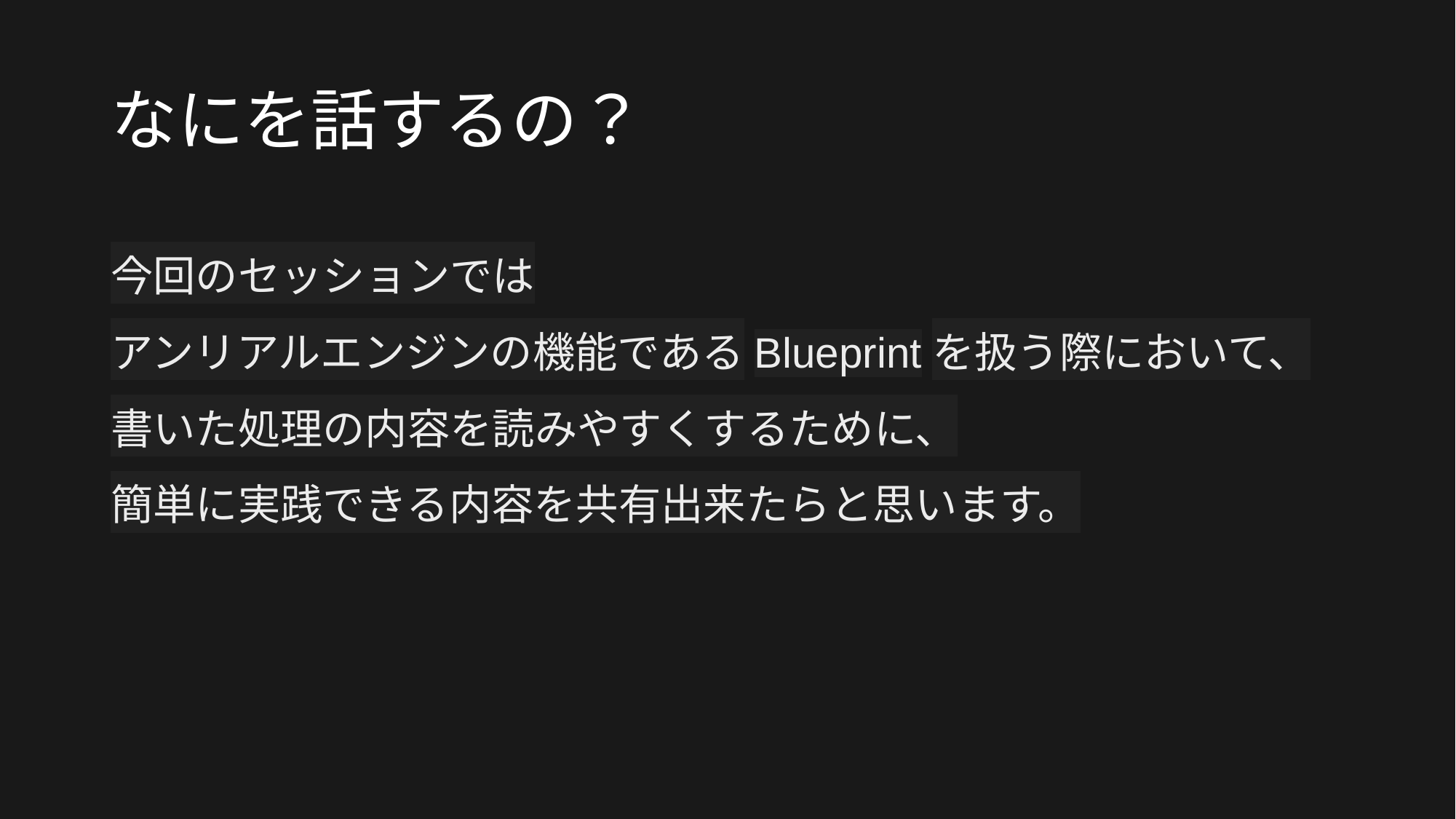

# なにを話するの？
今回のセッションでは
アンリアルエンジンの機能であるBlueprintを扱う際において、
書いた処理の内容を読みやすくするために、
簡単に実践できる内容を共有出来たらと思います。